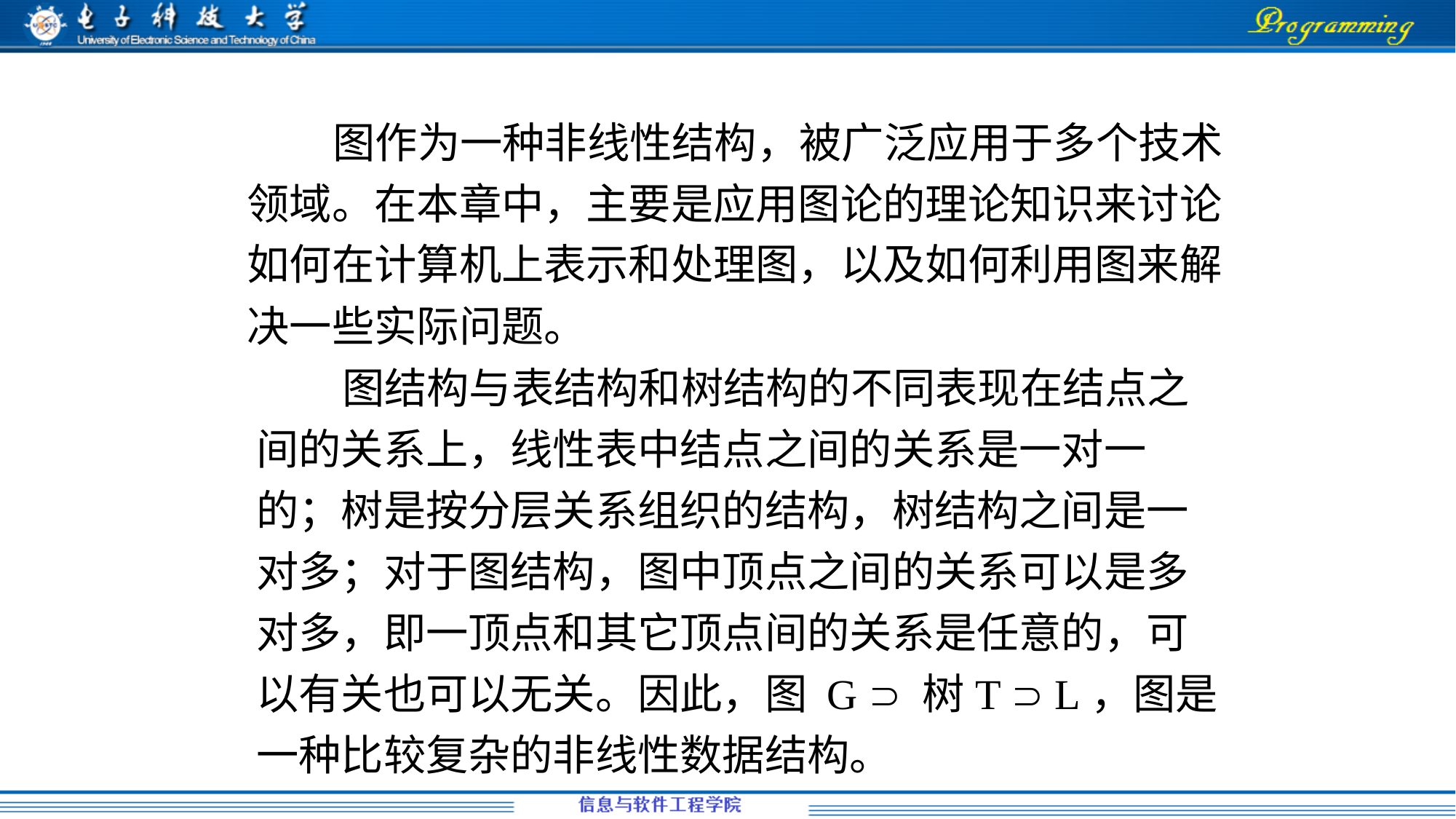

图作为一种非线性结构，被广泛应用于多个技术领域。在本章中，主要是应用图论的理论知识来讨论如何在计算机上表示和处理图，以及如何利用图来解决一些实际问题。
        图结构与表结构和树结构的不同表现在结点之间的关系上，线性表中结点之间的关系是一对一的；树是按分层关系组织的结构，树结构之间是一对多；对于图结构，图中顶点之间的关系可以是多对多，即一顶点和其它顶点间的关系是任意的，可以有关也可以无关。因此，图 G ⊃ 树T ⊃ L，图是一种比较复杂的非线性数据结构。